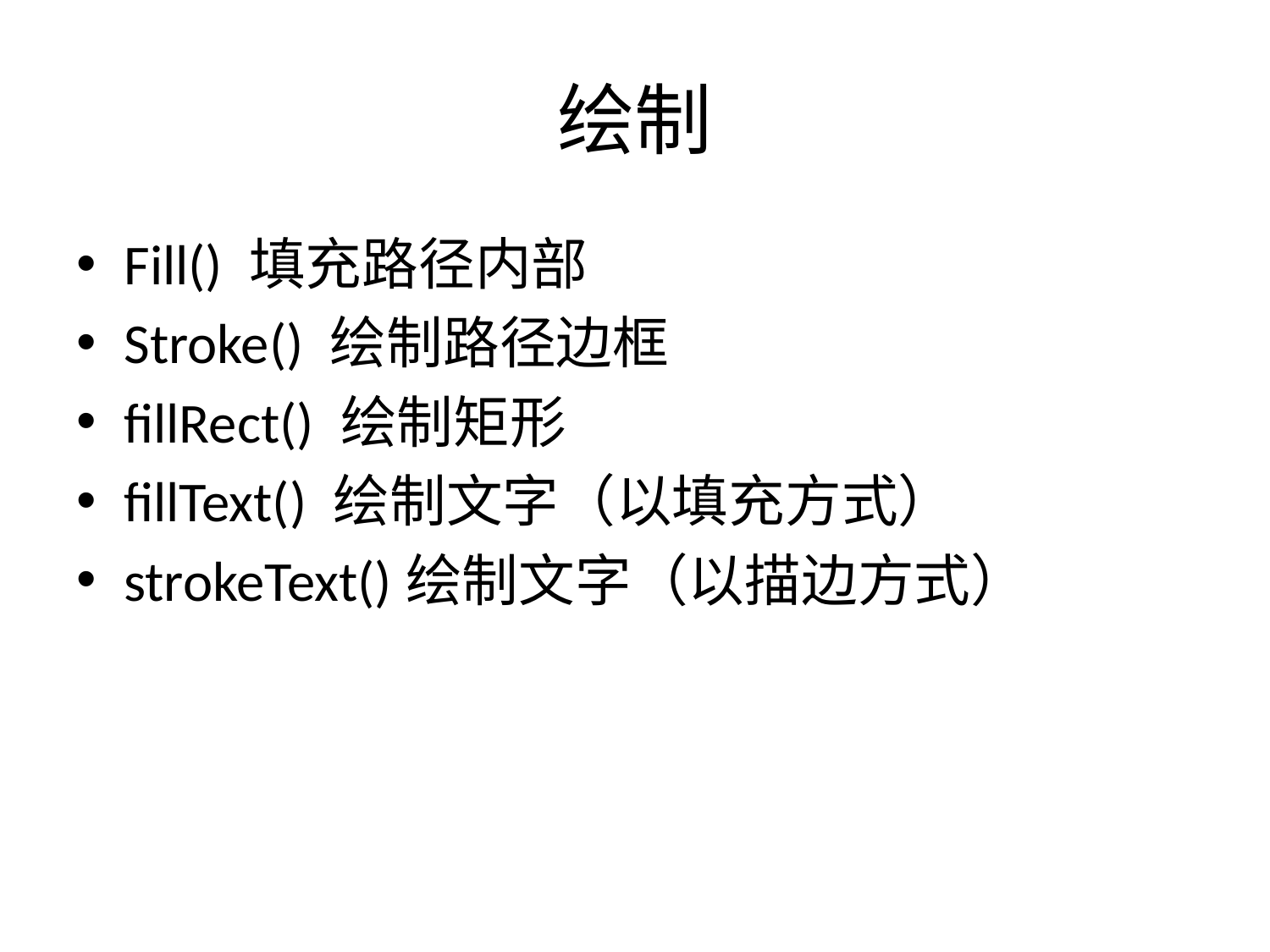

# 绘制
Fill() 填充路径内部
Stroke() 绘制路径边框
fillRect() 绘制矩形
fillText() 绘制文字（以填充方式）
strokeText()绘制文字（以描边方式）